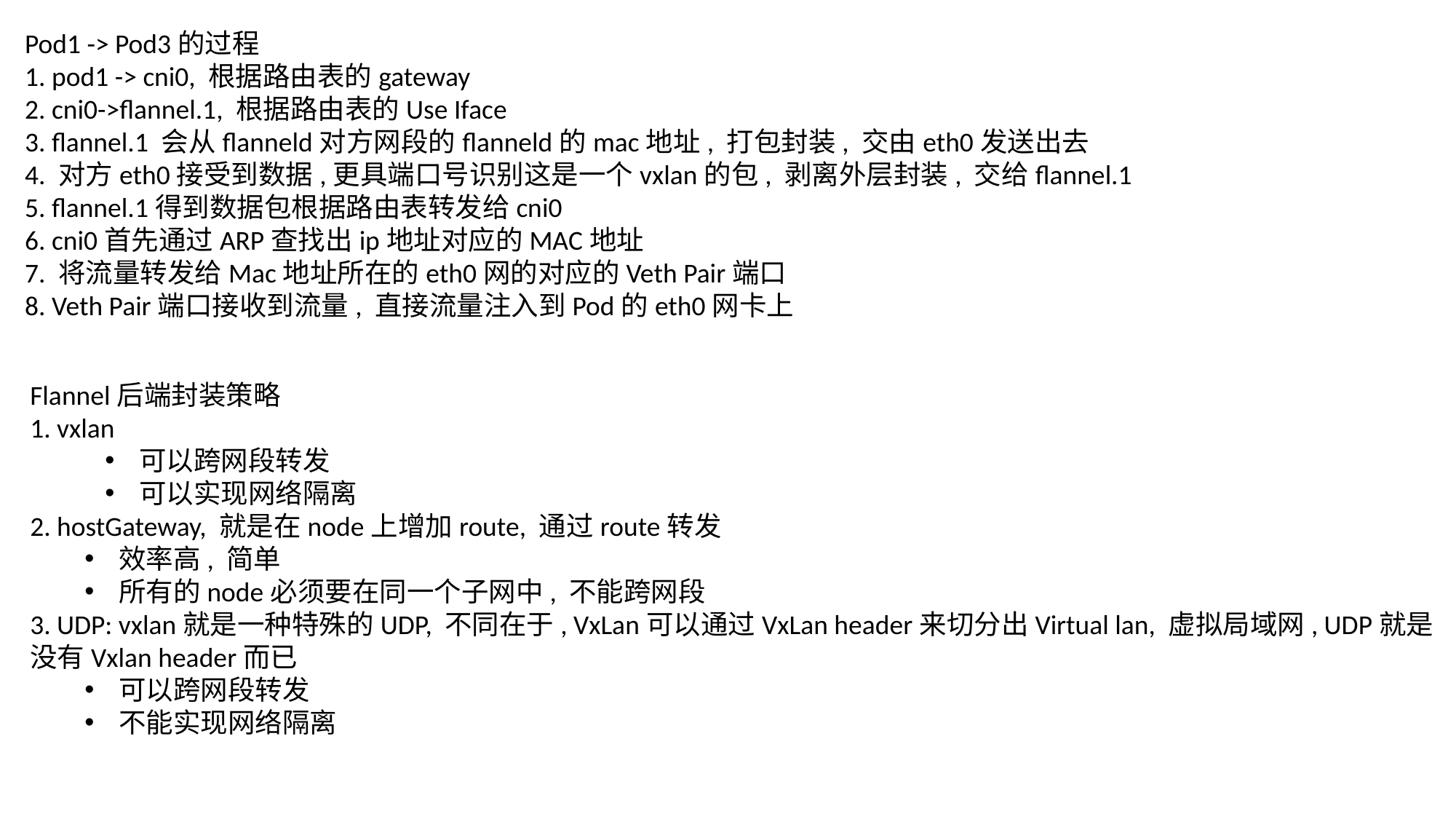

Pod1 -> Pod3的过程
1. pod1 -> cni0, 根据路由表的gateway
2. cni0->flannel.1, 根据路由表的Use Iface
3. flannel.1 会从flanneld对方网段的flanneld的mac地址, 打包封装, 交由eth0发送出去
4. 对方eth0接受到数据,更具端口号识别这是一个vxlan的包, 剥离外层封装, 交给flannel.1
5. flannel.1得到数据包根据路由表转发给cni0
6. cni0首先通过ARP查找出ip地址对应的MAC地址
7. 将流量转发给Mac地址所在的eth0网的对应的Veth Pair端口
8. Veth Pair端口接收到流量, 直接流量注入到Pod的eth0网卡上
Flannel后端封装策略
1. vxlan
可以跨网段转发
可以实现网络隔离
2. hostGateway, 就是在node上增加route, 通过route转发
效率高, 简单
所有的node必须要在同一个子网中, 不能跨网段
3. UDP: vxlan就是一种特殊的UDP, 不同在于, VxLan可以通过VxLan header来切分出Virtual lan, 虚拟局域网, UDP就是没有Vxlan header而已
可以跨网段转发
不能实现网络隔离